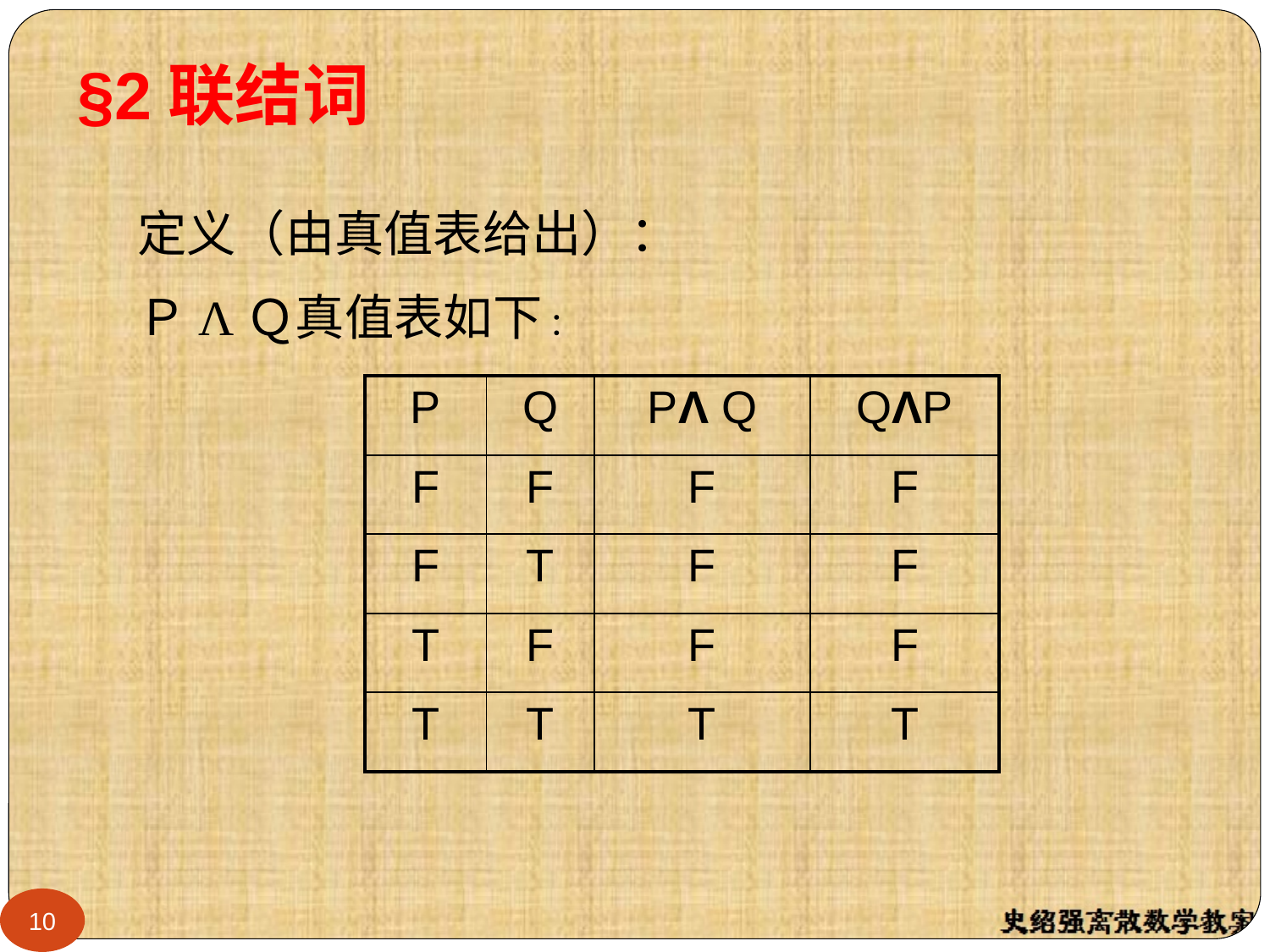

§2联结词
定义（由真值表给出）：
ＰΛＱ真值表如下 ：
| P | Q | PΛ Q | QΛP |
| --- | --- | --- | --- |
| F | F | F | F |
| F | T | F | F |
| T | F | F | F |
| T | T | T | T |

10